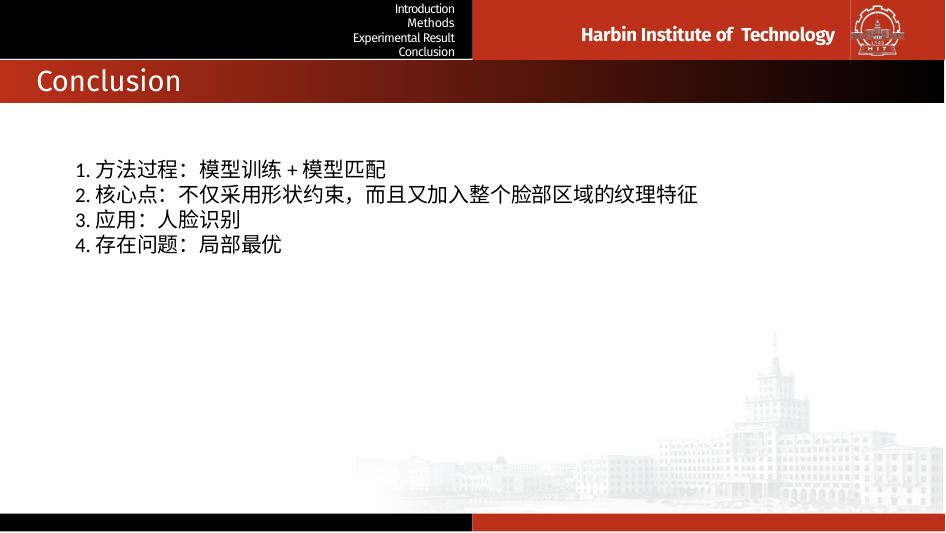

background
Model  Implementation
Results
Introduction
Features
AdaBoost
Cascade

Introduction
Methods
Experimental Result
Conclusion

Harbin Institute of Technology
Conclusion

1.方法过程：模型训练+模型匹配
2.核心点：不仅采用形状约束，而且又加入整个脸部区域的纹理特征
3.应用：人脸识别
4.存在问题：局部最优